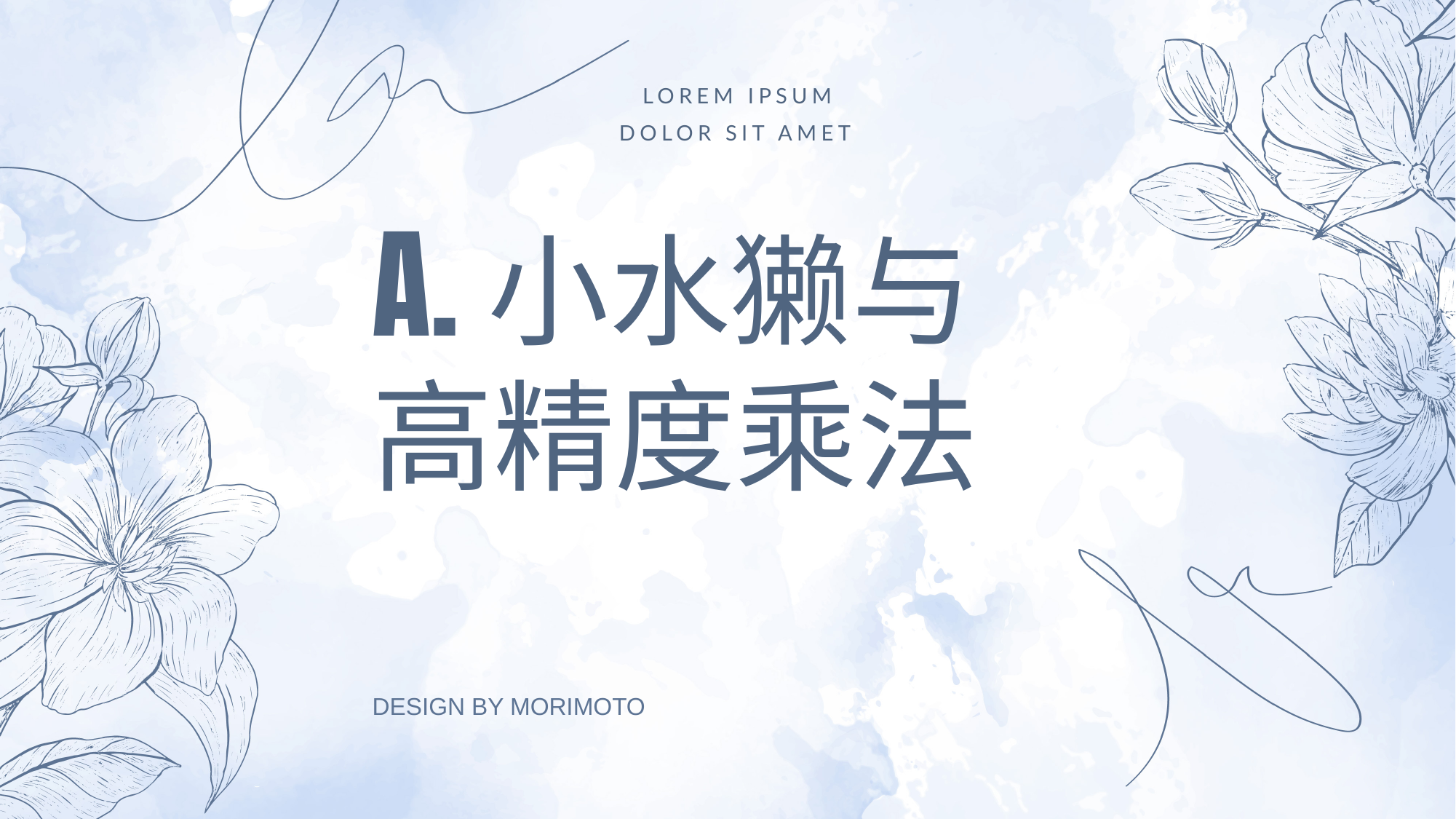

LOREM IPSUM
DOLOR SIT AMET
A.小水獭与高精度乘法
DESIGN BY MORIMOTO